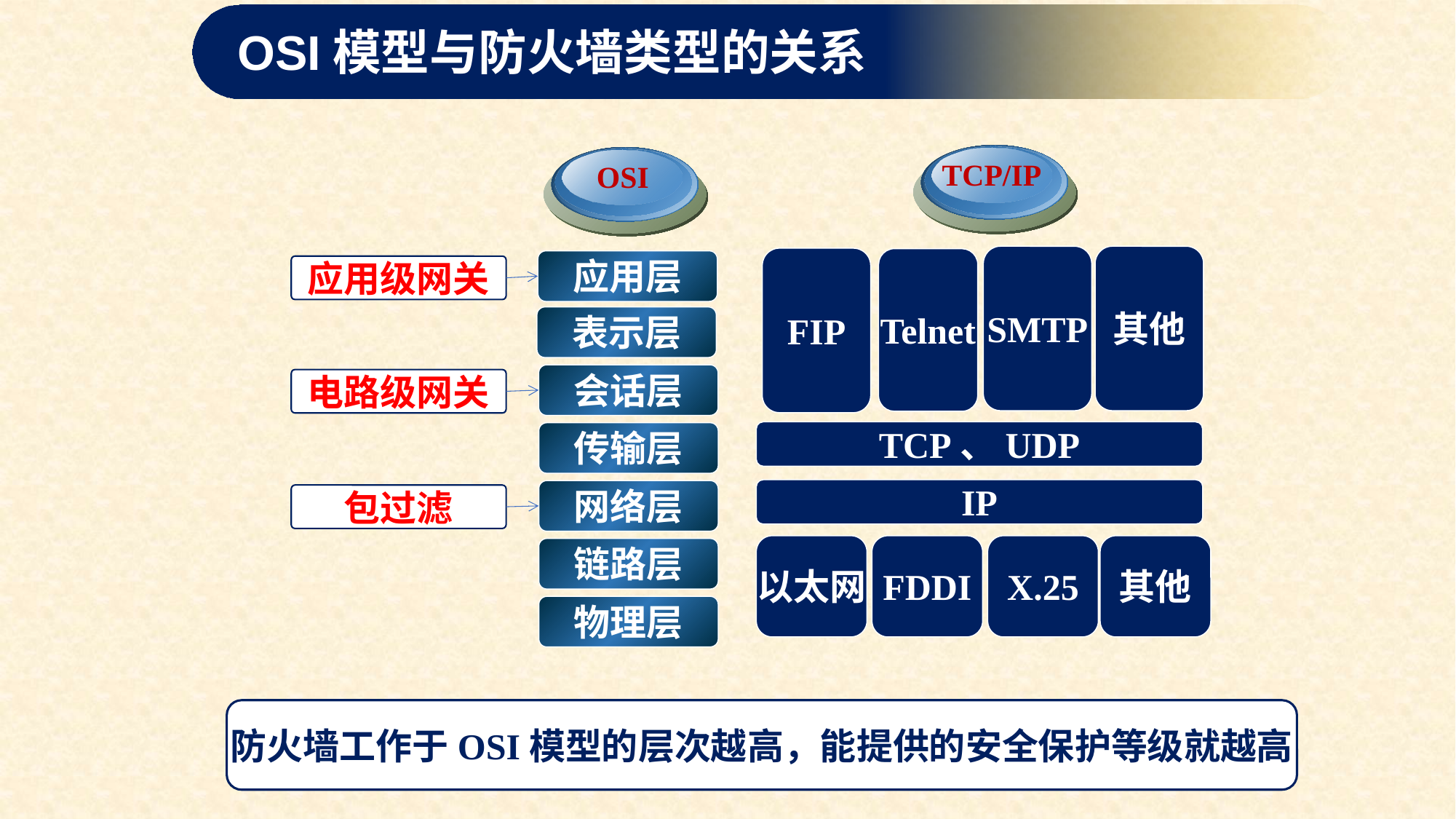

OSI模型与防火墙类型的关系

TCP/IP

OSI
SMTP
其他
FIP
Telnet
TCP、UDP
IP
以太网
FDDI
X.25
其他
应用层
表示层
会话层
传输层
网络层
链路层
物理层
应用级网关
电路级网关
包过滤
防火墙工作于OSI模型的层次越高，能提供的安全保护等级就越高